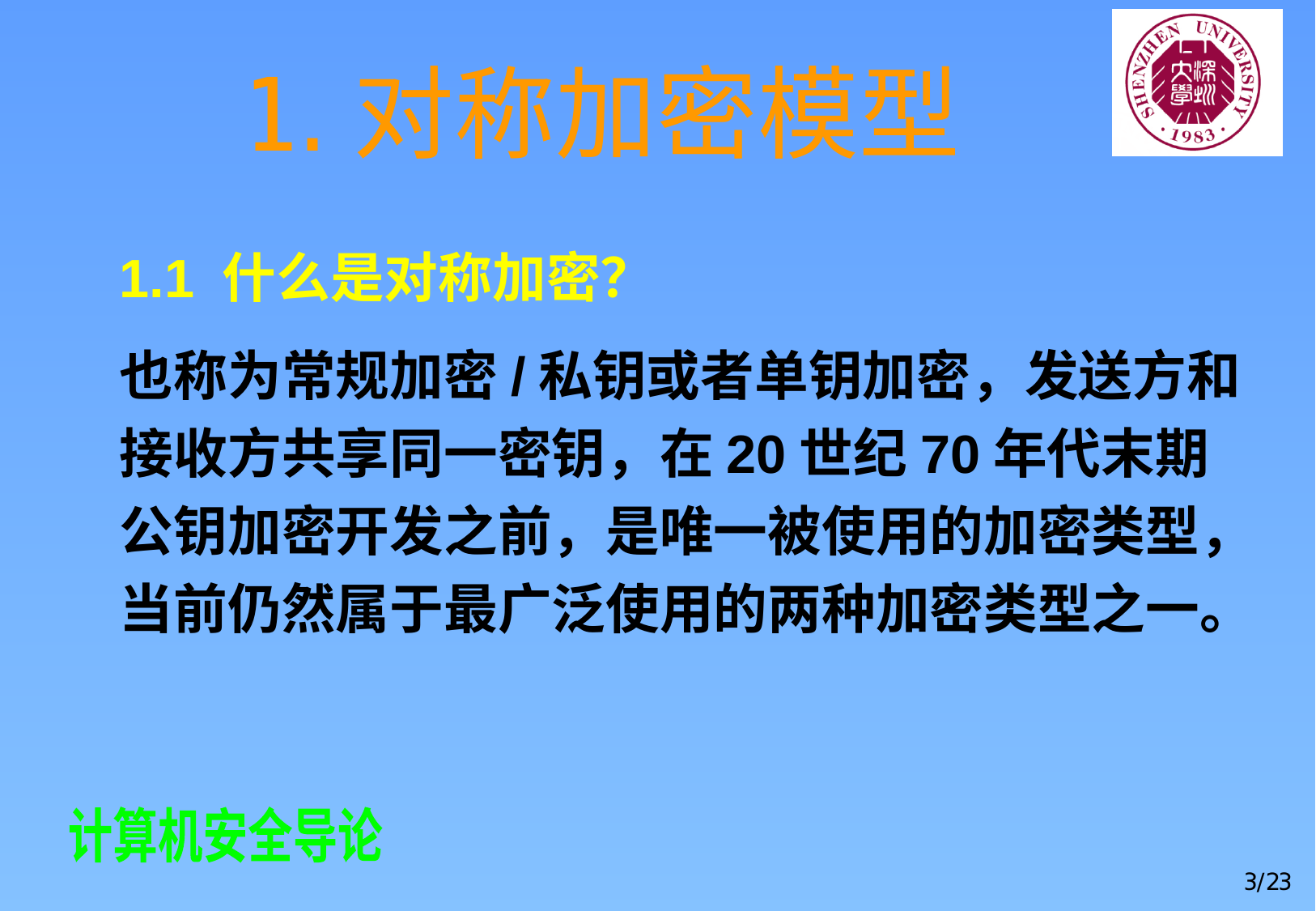

# 1.对称加密模型
1.1 什么是对称加密？

也称为常规加密/私钥或者单钥加密，发送方和接收方共享同一密钥，在20世纪70年代末期公钥加密开发之前，是唯一被使用的加密类型，当前仍然属于最广泛使用的两种加密类型之一。

3/23